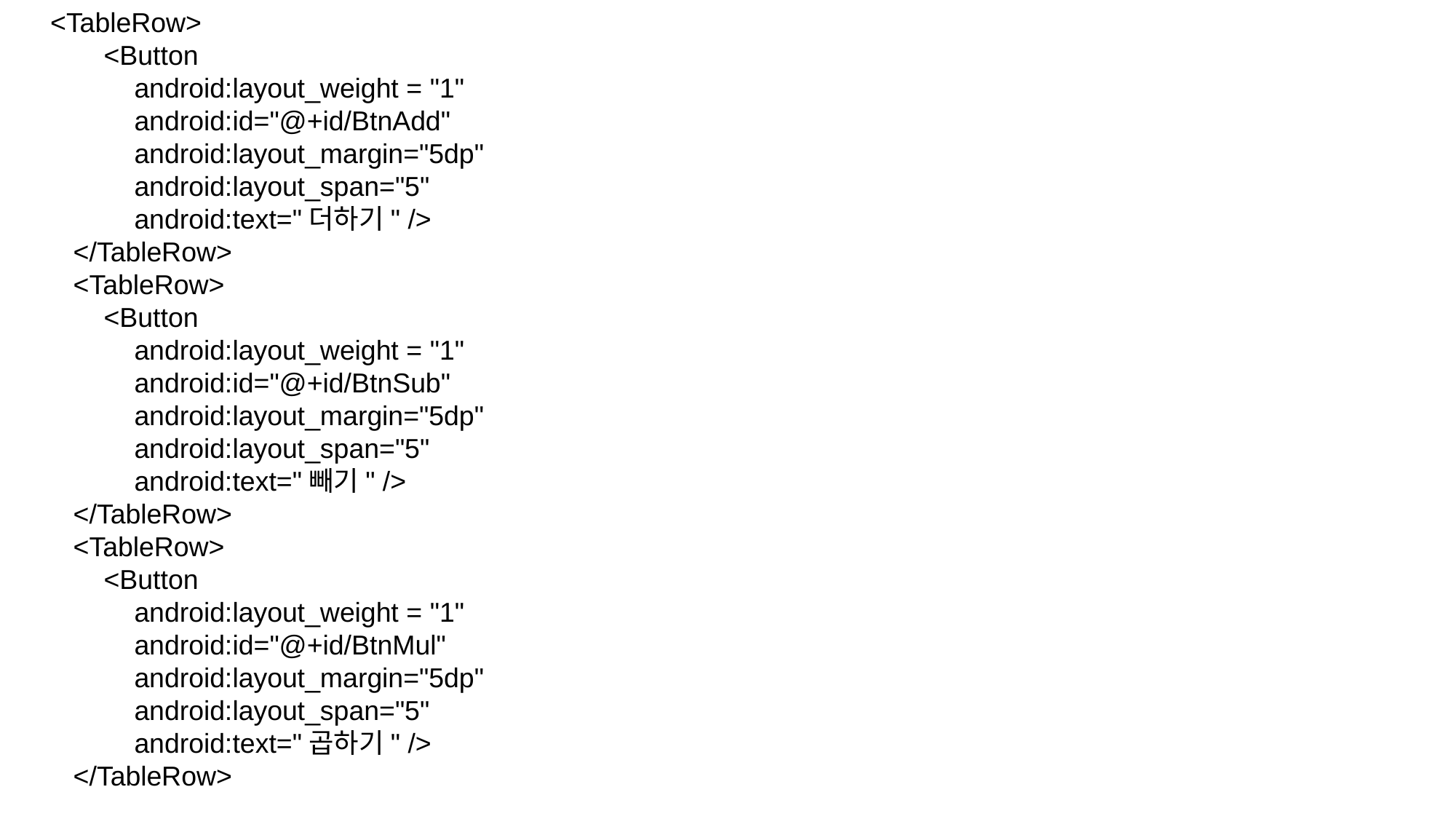

<TableRow>
        <Button
            android:layout_weight = "1"
            android:id="@+id/BtnAdd"
            android:layout_margin="5dp"
            android:layout_span="5"
            android:text="더하기" />
    </TableRow>
    <TableRow>
        <Button
            android:layout_weight = "1"
            android:id="@+id/BtnSub"
            android:layout_margin="5dp"
            android:layout_span="5"
            android:text="빼기" />
    </TableRow>
    <TableRow>
        <Button
            android:layout_weight = "1"
            android:id="@+id/BtnMul"
            android:layout_margin="5dp"
            android:layout_span="5"
            android:text="곱하기" />
    </TableRow>